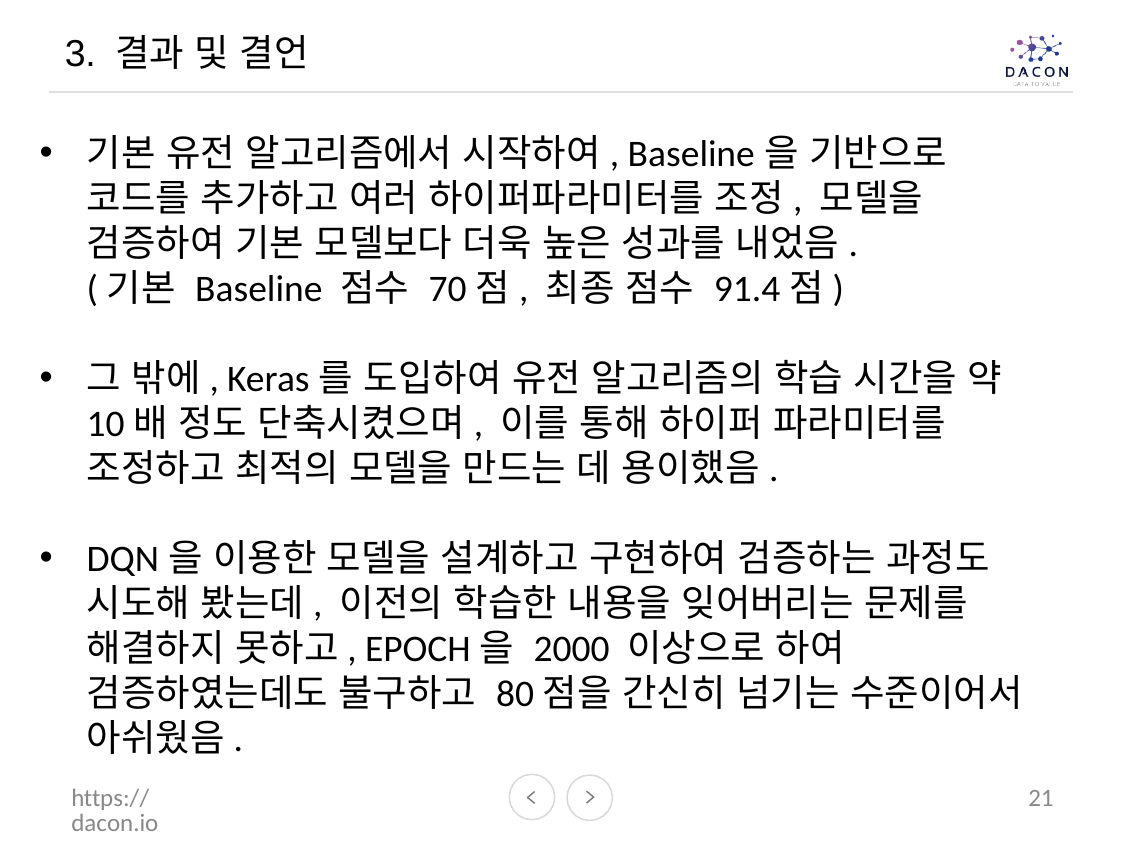

3. 결과 및 결언
기본 유전 알고리즘에서 시작하여, Baseline을 기반으로 코드를 추가하고 여러 하이퍼파라미터를 조정, 모델을 검증하여 기본 모델보다 더욱 높은 성과를 내었음.
(기본 Baseline 점수 70점, 최종 점수 91.4점)

그 밖에, Keras를 도입하여 유전 알고리즘의 학습 시간을 약 10배 정도 단축시켰으며, 이를 통해 하이퍼 파라미터를 조정하고 최적의 모델을 만드는 데 용이했음.

DQN을 이용한 모델을 설계하고 구현하여 검증하는 과정도 시도해 봤는데, 이전의 학습한 내용을 잊어버리는 문제를 해결하지 못하고, EPOCH을 2000 이상으로 하여 검증하였는데도 불구하고 80점을 간신히 넘기는 수준이어서 아쉬웠음.

https://dacon.io
21